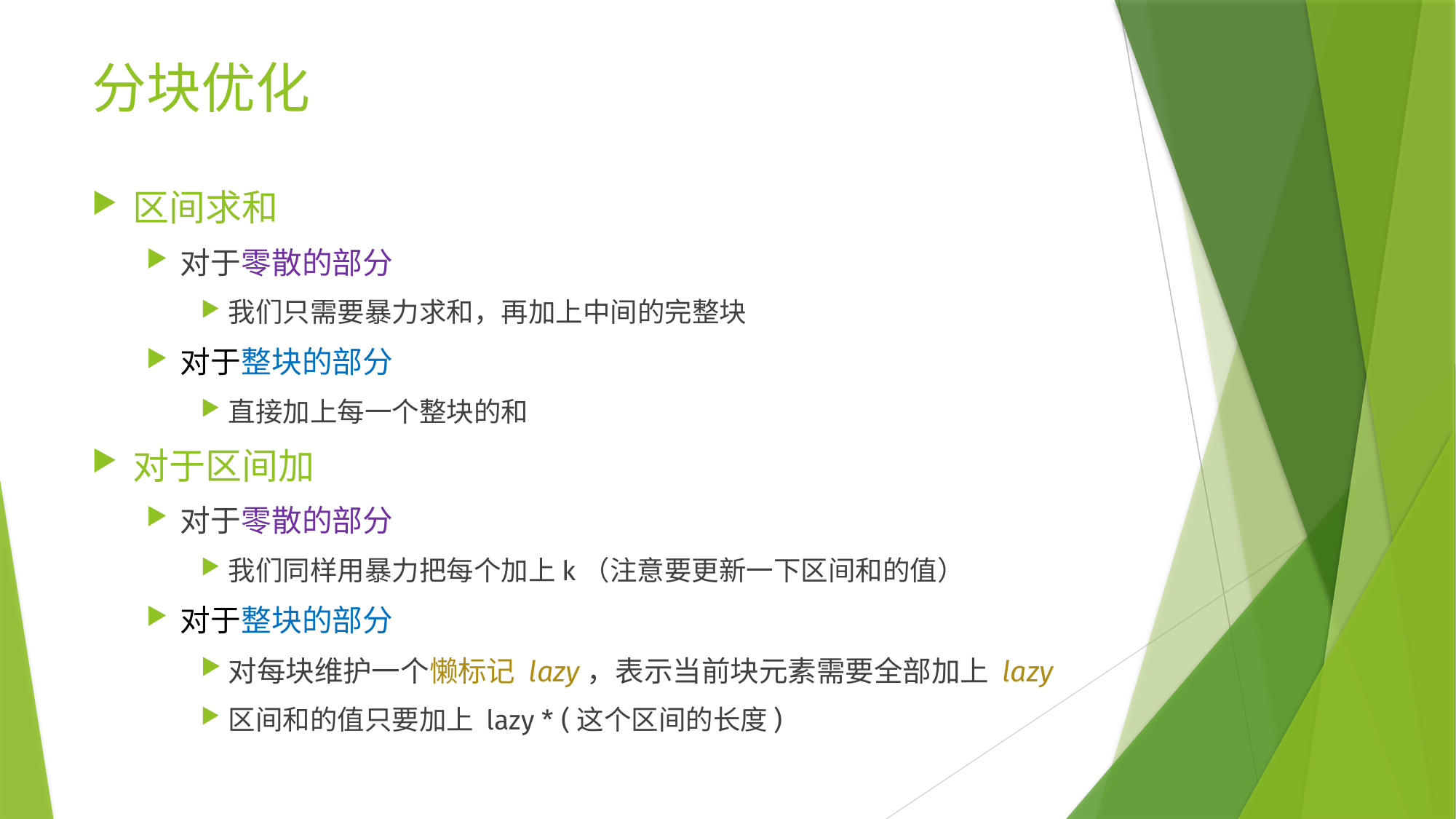

# 分块优化
区间求和
对于零散的部分
我们只需要暴力求和，再加上中间的完整块
对于整块的部分
直接加上每一个整块的和
对于区间加
对于零散的部分
我们同样用暴力把每个加上k（注意要更新一下区间和的值）
对于整块的部分
对每块维护一个懒标记 lazy，表示当前块元素需要全部加上 lazy
区间和的值只要加上 lazy * (这个区间的长度)